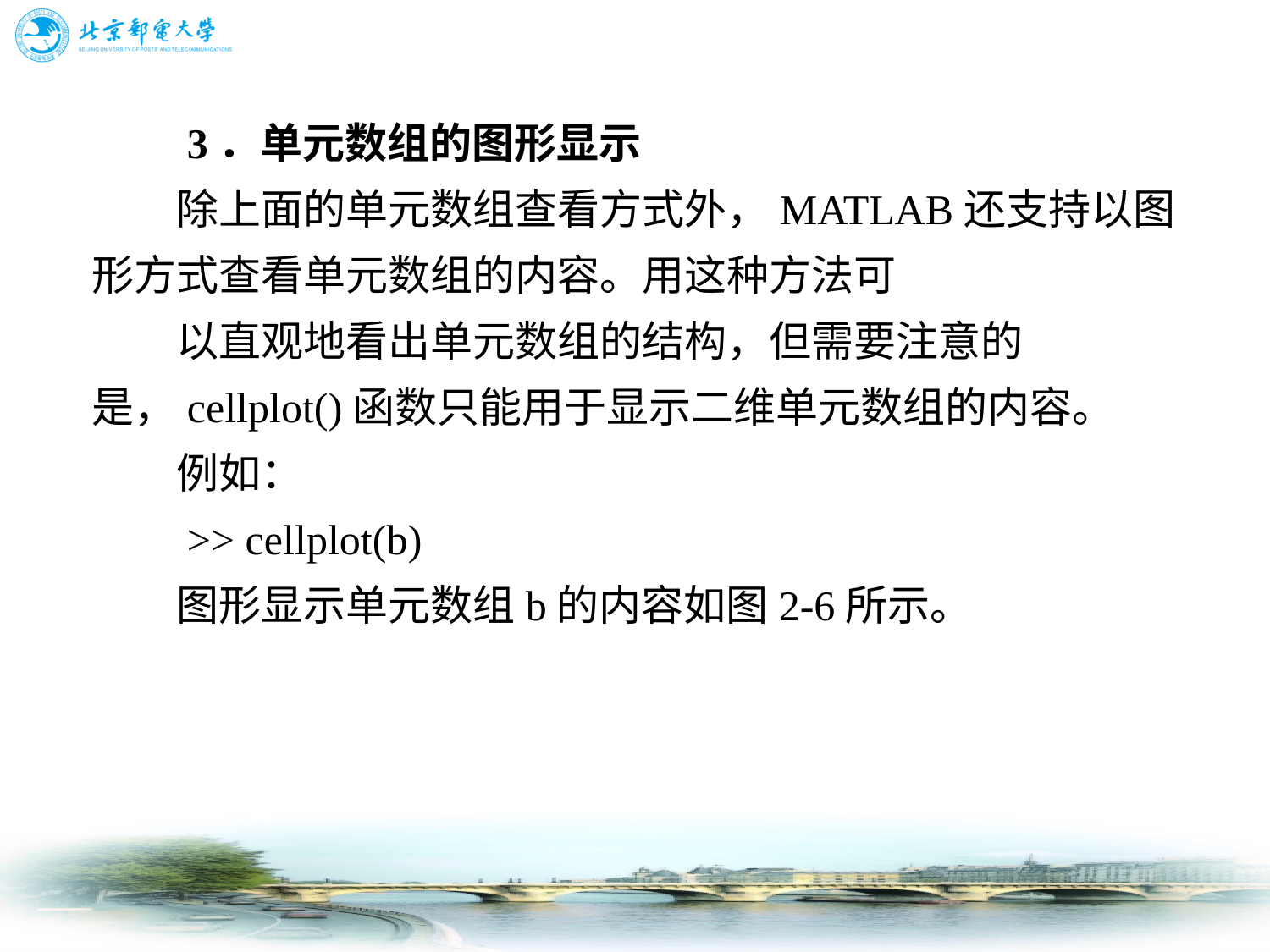

# 3．单元数组的图形显示 　　除上面的单元数组查看方式外，MATLAB还支持以图形方式查看单元数组的内容。用这种方法可 　　以直观地看出单元数组的结构，但需要注意的是，cellplot()函数只能用于显示二维单元数组的内容。 　　例如： 　　>> cellplot(b) 　　图形显示单元数组b的内容如图2-6所示。